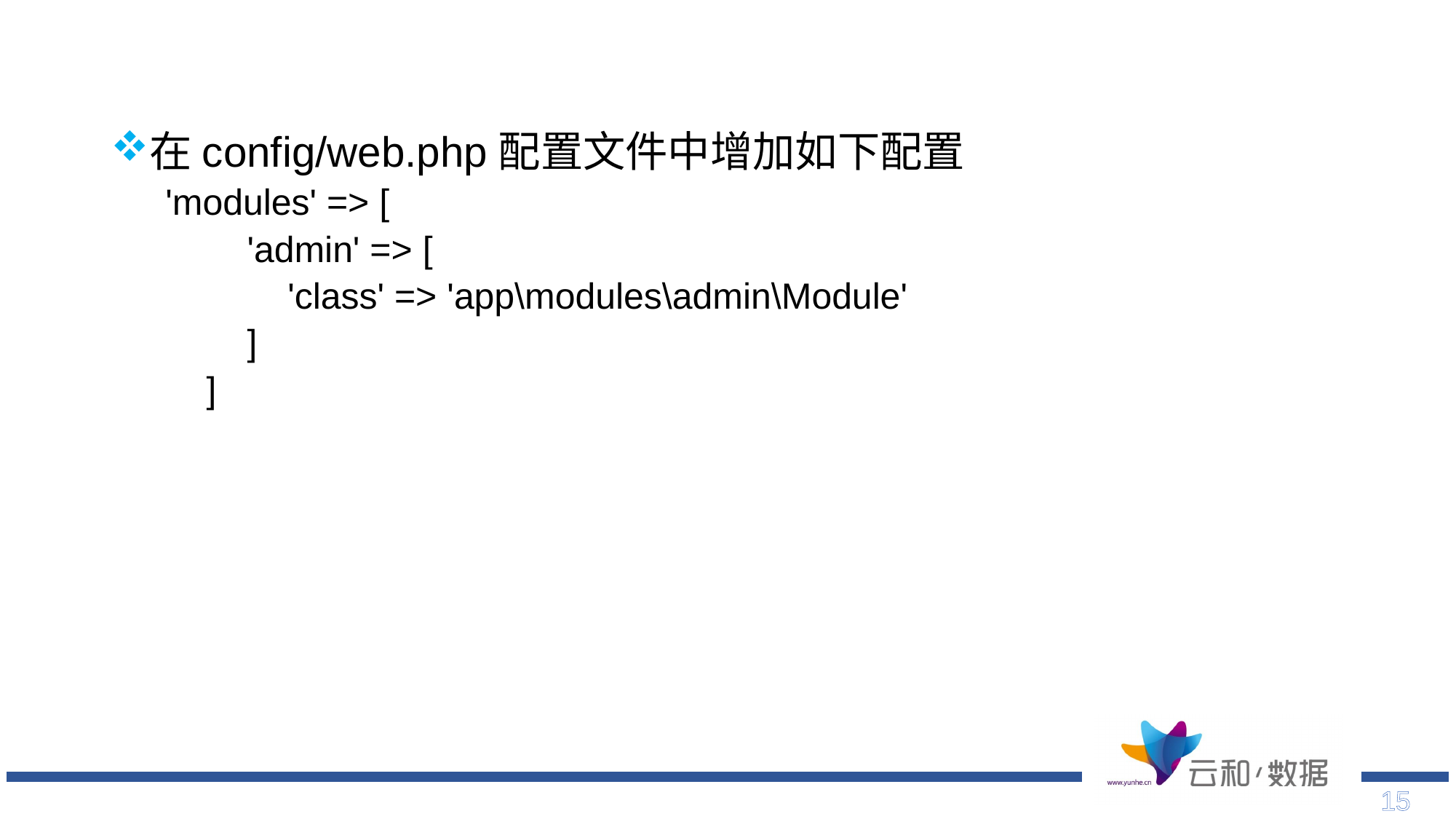

在config/web.php配置文件中增加如下配置
'modules' => [
        'admin' => [
            'class' => 'app\modules\admin\Module'
        ]
    ]